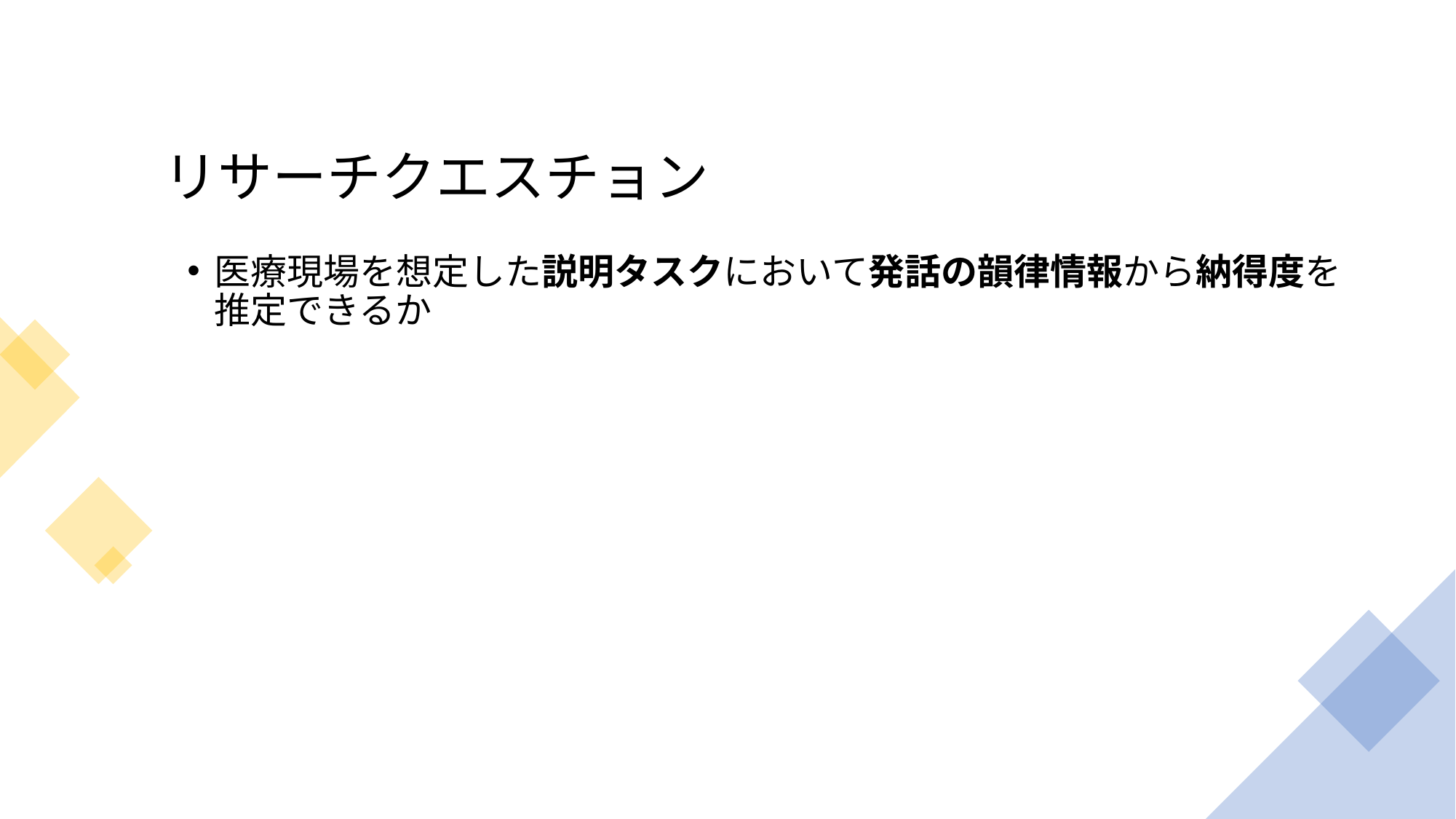

# リサーチクエスチョン
医療現場を想定した説明タスクにおいて発話の韻律情報から納得度を推定できるか